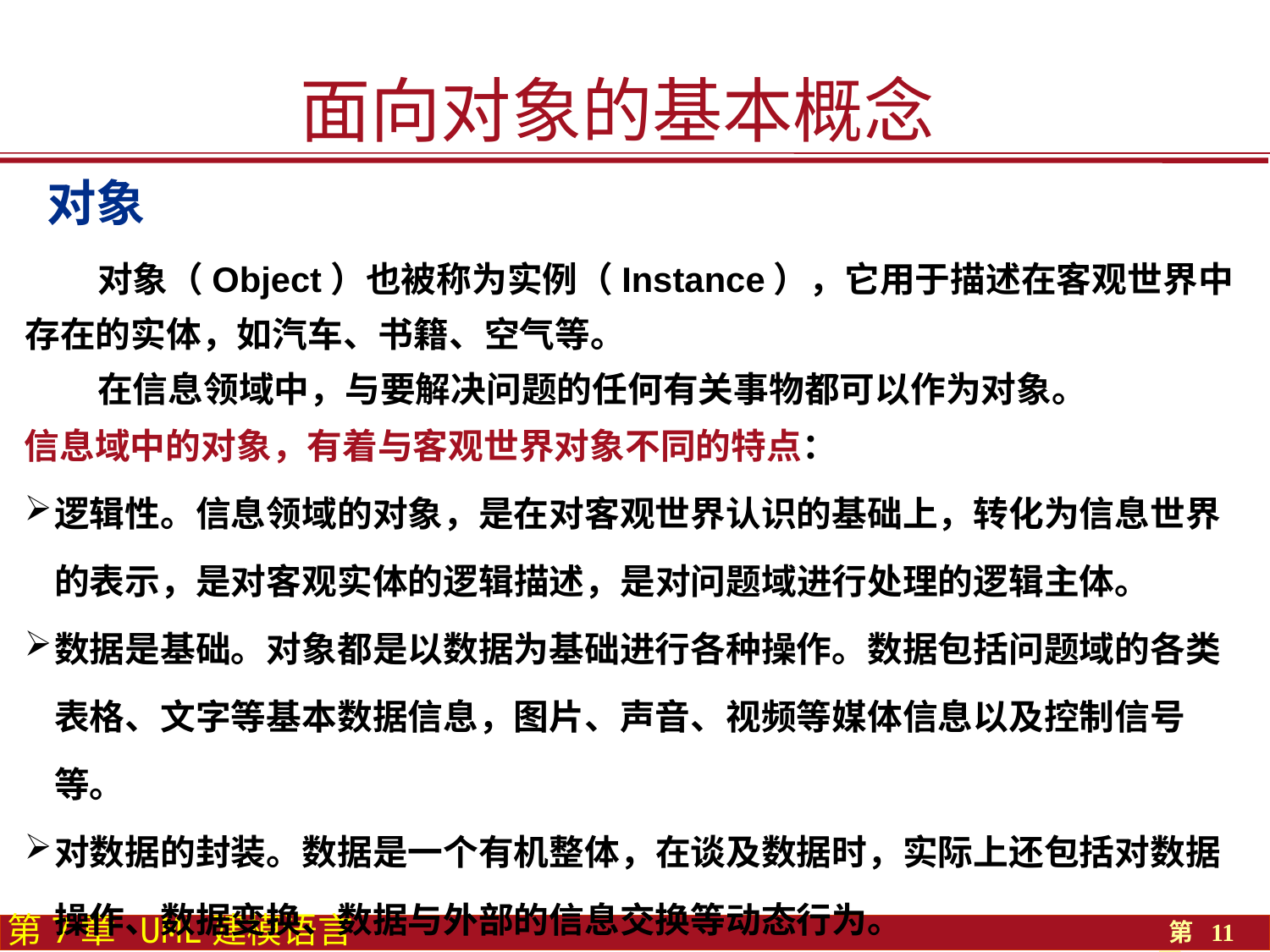

面向对象的基本概念
对象
        对象（Object）也被称为实例（Instance），它用于描述在客观世界中存在的实体，如汽车、书籍、空气等。
        在信息领域中，与要解决问题的任何有关事物都可以作为对象。
信息域中的对象，有着与客观世界对象不同的特点：
逻辑性。信息领域的对象，是在对客观世界认识的基础上，转化为信息世界的表示，是对客观实体的逻辑描述，是对问题域进行处理的逻辑主体。
数据是基础。对象都是以数据为基础进行各种操作。数据包括问题域的各类表格、文字等基本数据信息，图片、声音、视频等媒体信息以及控制信号等。
对数据的封装。数据是一个有机整体，在谈及数据时，实际上还包括对数据操作、数据变换、数据与外部的信息交换等动态行为。